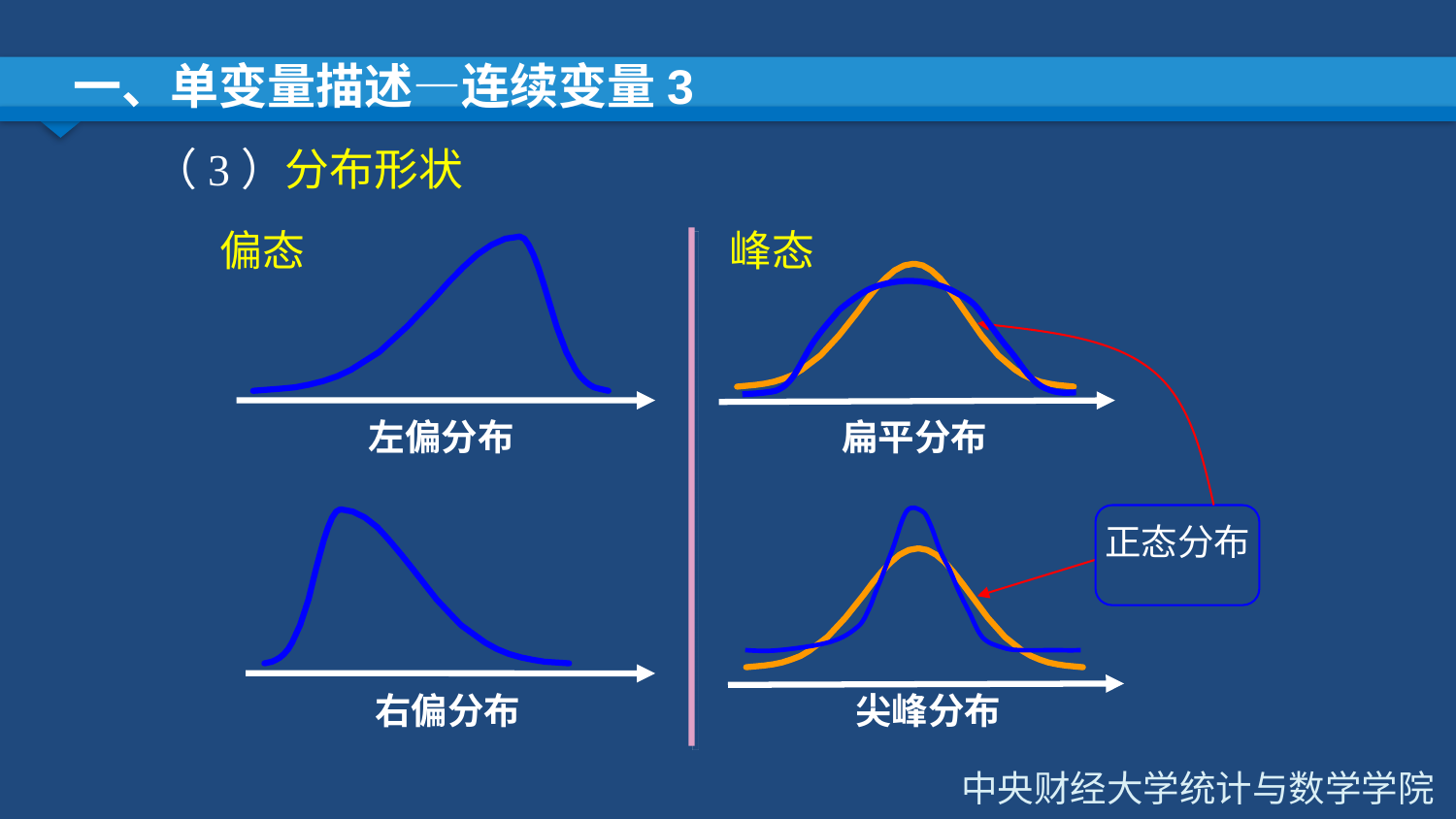

# 一、单变量描述—连续变量3
（3）分布形状
偏态
峰态

扁平分布

左偏分布

正态分布

尖峰分布

右偏分布